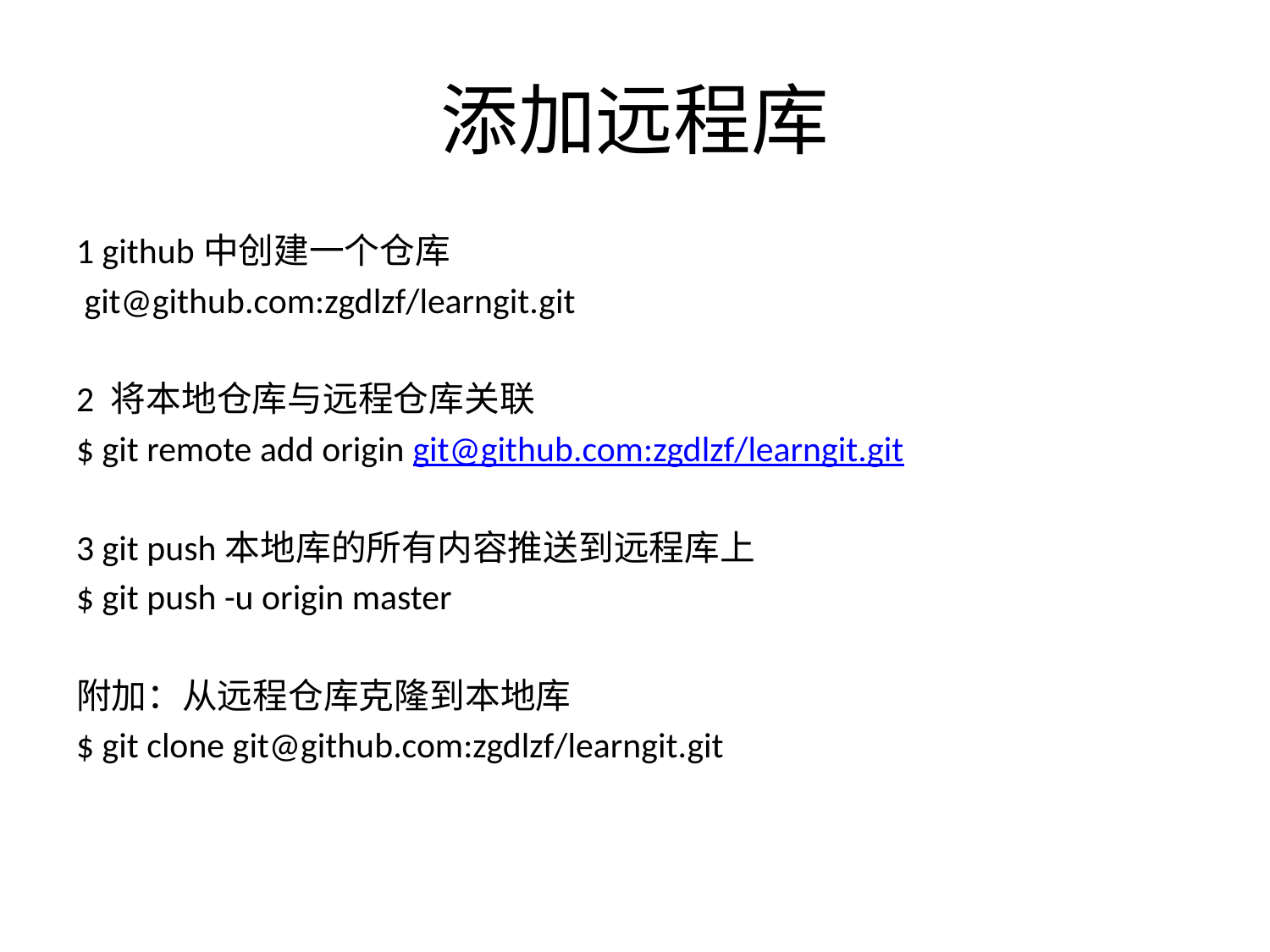

# 添加远程库
1 github中创建一个仓库
 git@github.com:zgdlzf/learngit.git

2 将本地仓库与远程仓库关联
$ git remote add origin git@github.com:zgdlzf/learngit.git

3 git push本地库的所有内容推送到远程库上
$ git push -u origin master

附加：从远程仓库克隆到本地库
$ git clone git@github.com:zgdlzf/learngit.git